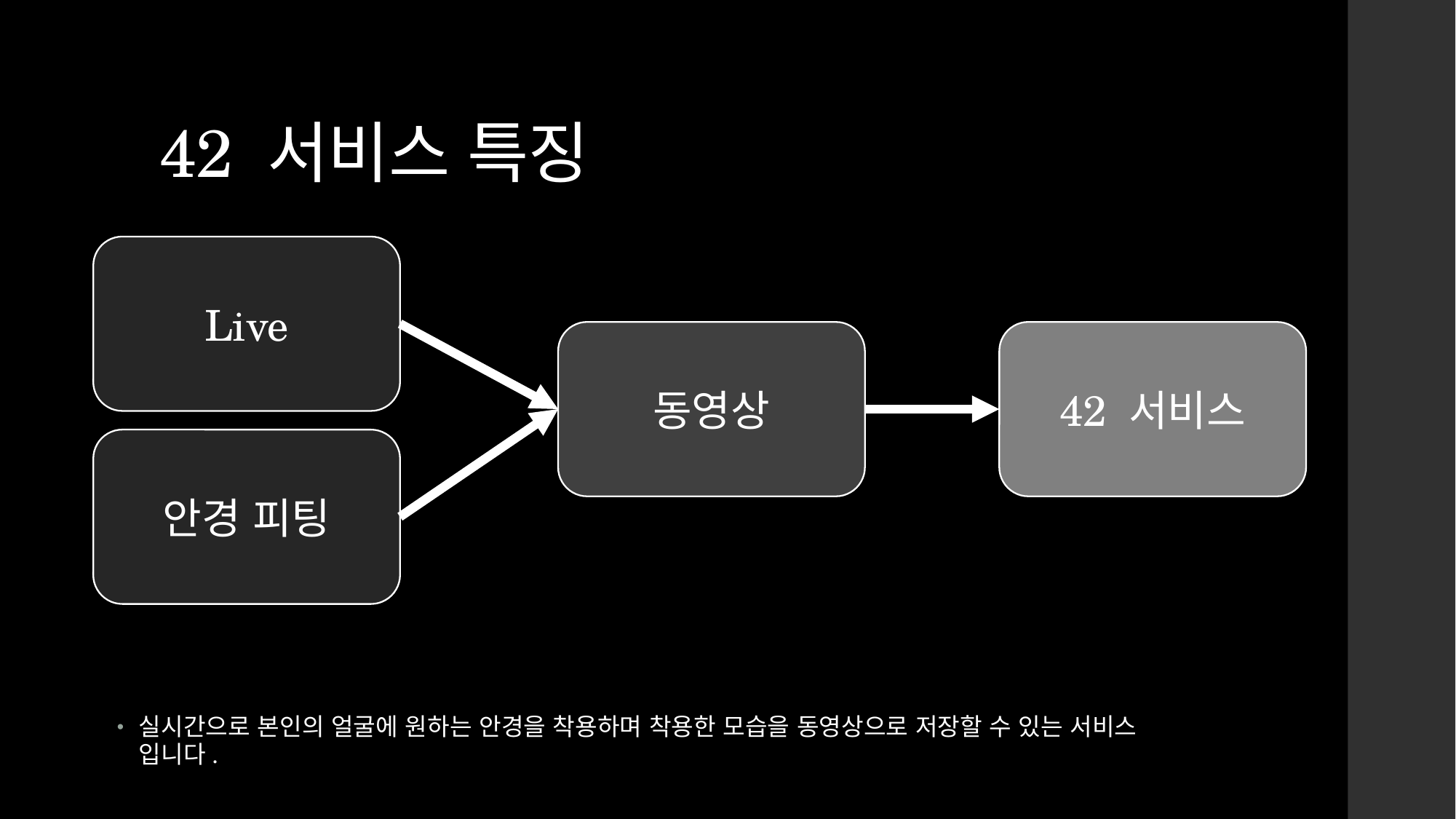

# 42 서비스 특징
Live
동영상
42 서비스
안경 피팅
실시간으로 본인의 얼굴에 원하는 안경을 착용하며 착용한 모습을 동영상으로 저장할 수 있는 서비스 입니다.